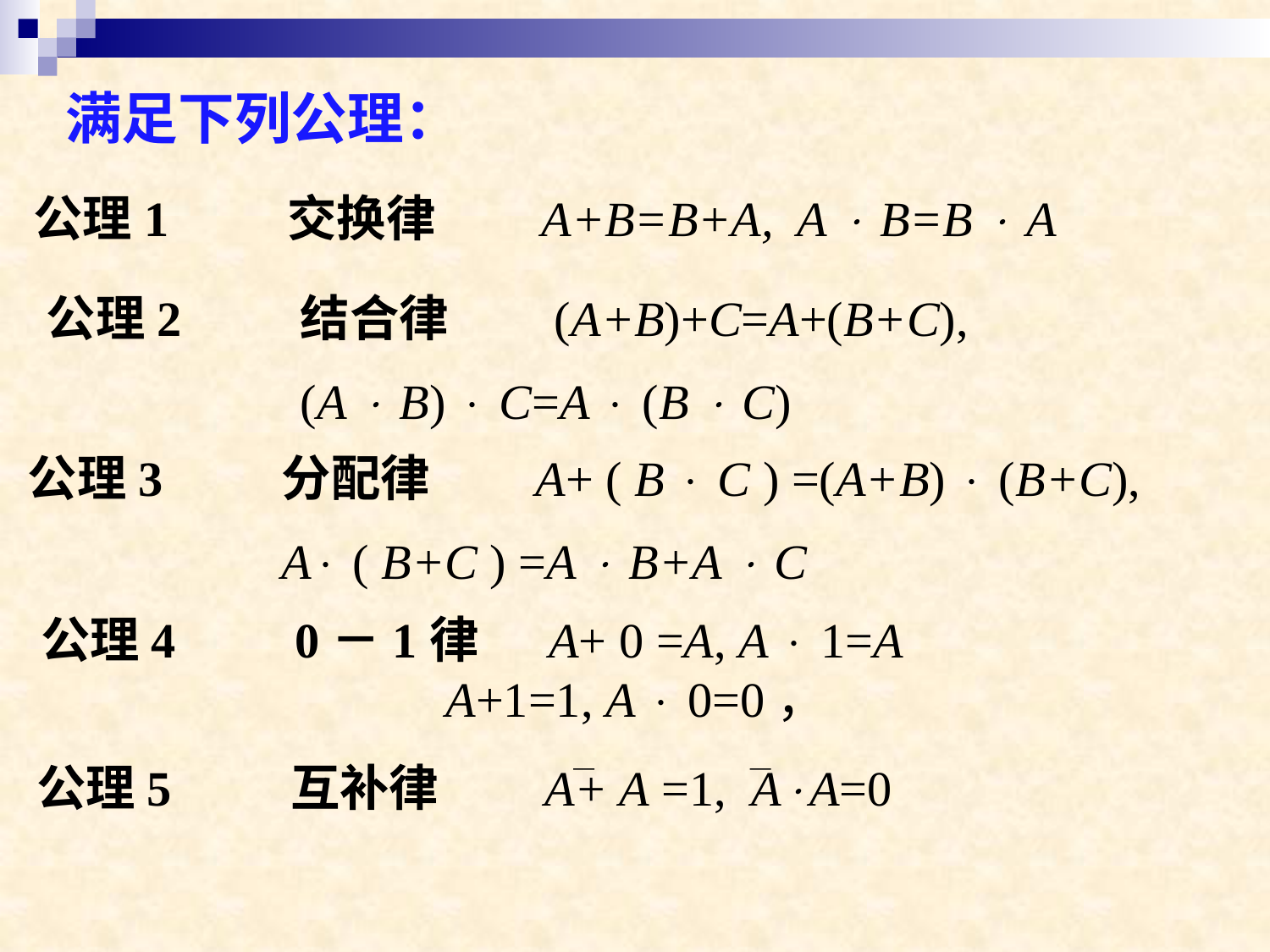

满足下列公理：
公理1	交换律 	A+B=B+A,  A ⋅ B=B ⋅ A
公理2	结合律 	(A+B)+C=A+(B+C),
		(A ⋅ B) ⋅ C=A ⋅ (B ⋅ C)
公理3	分配律  	A+ ( B ⋅ C ) =(A+B) ⋅ (B+C),
		A⋅ ( B+C ) =A ⋅ B+A ⋅ C
公理4	0－1律  	A+ 0 =A, A ⋅ 1=A
                                 A+1=1, A ⋅ 0=0，
公理5	互补律  	A+ A =1,  A⋅A=0